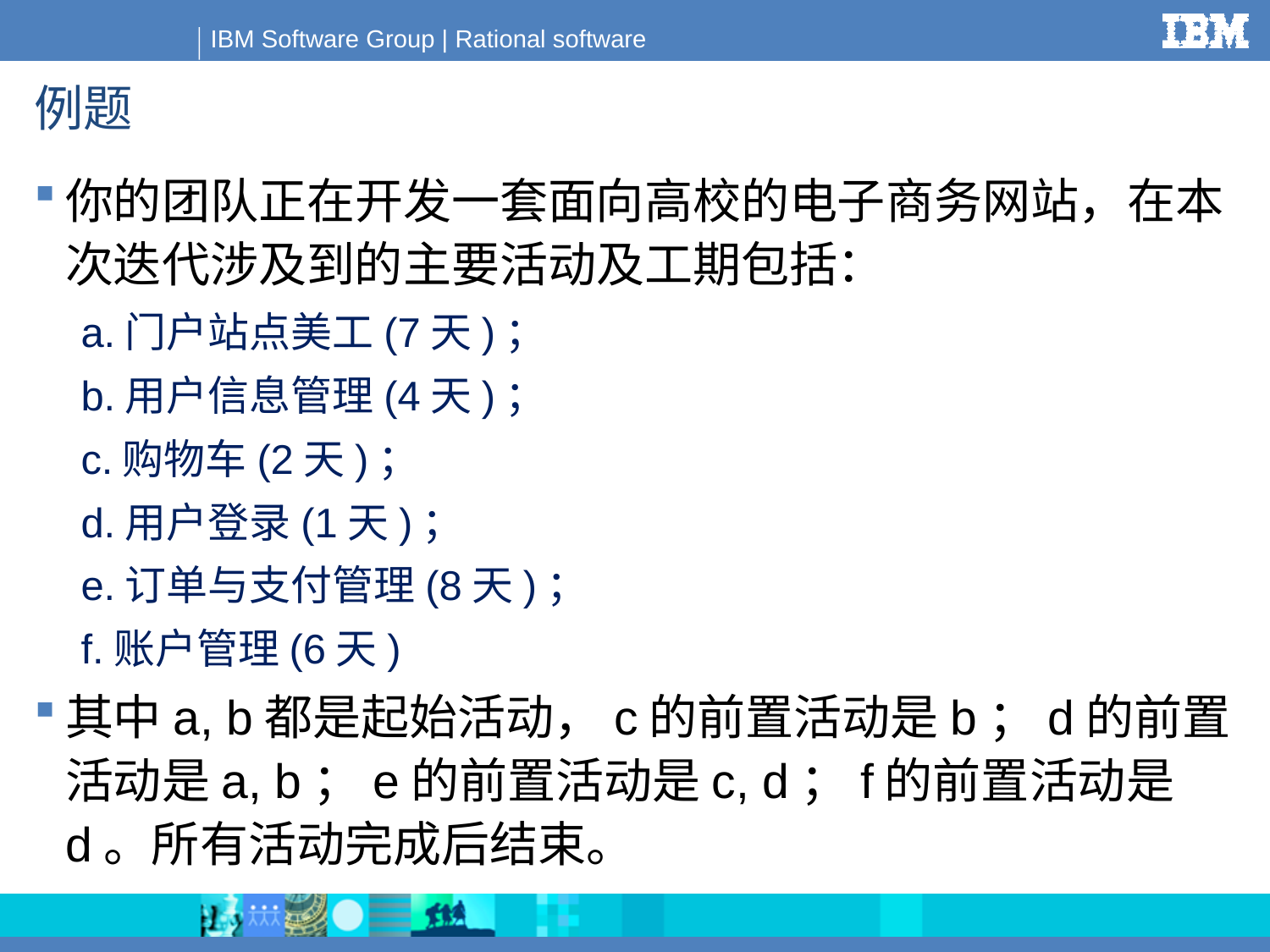

# 例题
你的团队正在开发一套面向高校的电子商务网站，在本次迭代涉及到的主要活动及工期包括：
a.门户站点美工(7天)；
b.用户信息管理(4天)；
c.购物车(2天)；
d.用户登录(1天)；
e.订单与支付管理(8天)；
f.账户管理(6天)
其中a, b都是起始活动，c的前置活动是b；d的前置活动是a, b；e的前置活动是c, d；f的前置活动是d。所有活动完成后结束。